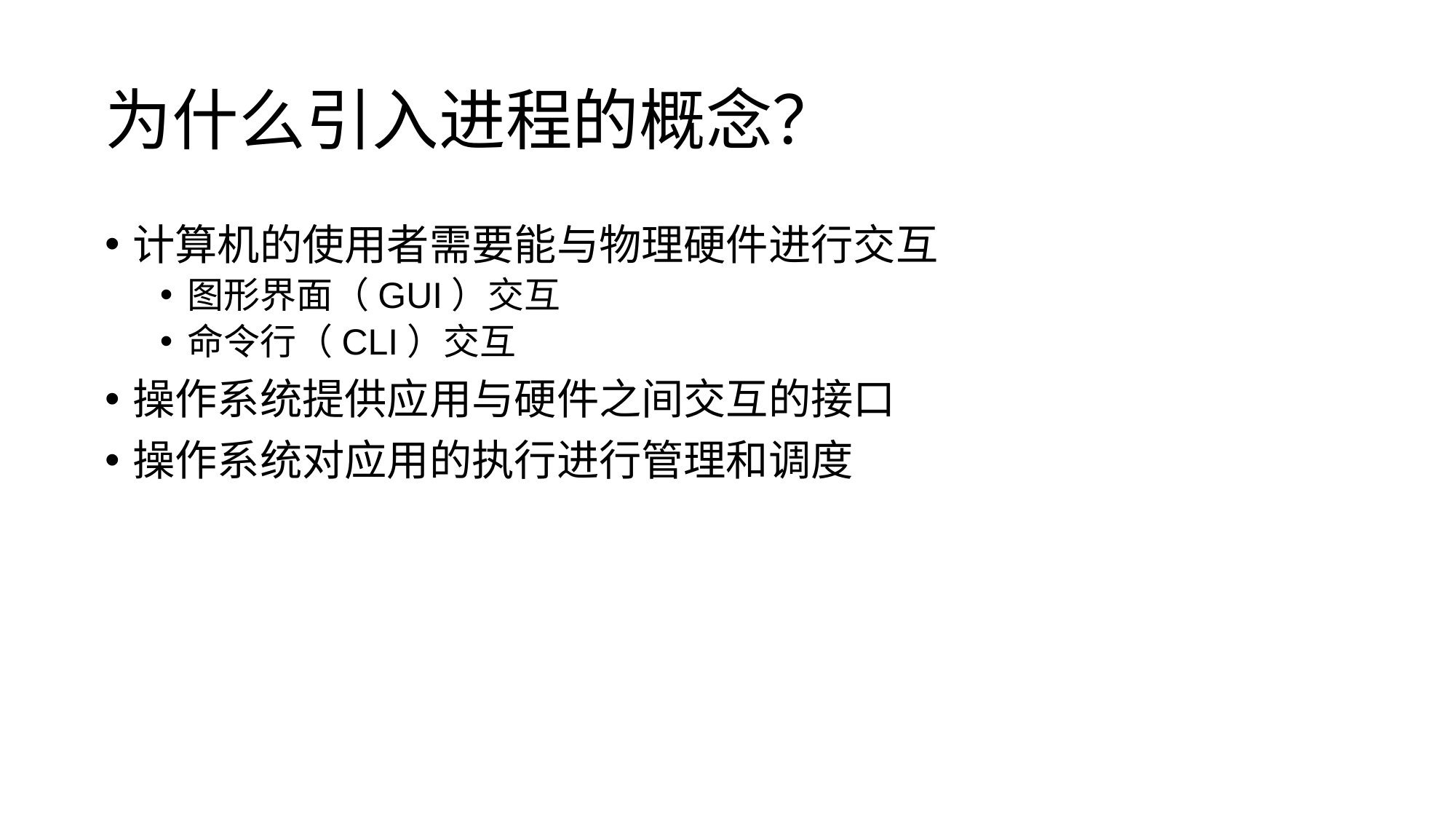

# 为什么引入进程的概念？
计算机的使用者需要能与物理硬件进行交互
图形界面（GUI）交互
命令行（CLI）交互
操作系统提供应用与硬件之间交互的接口
操作系统对应用的执行进行管理和调度